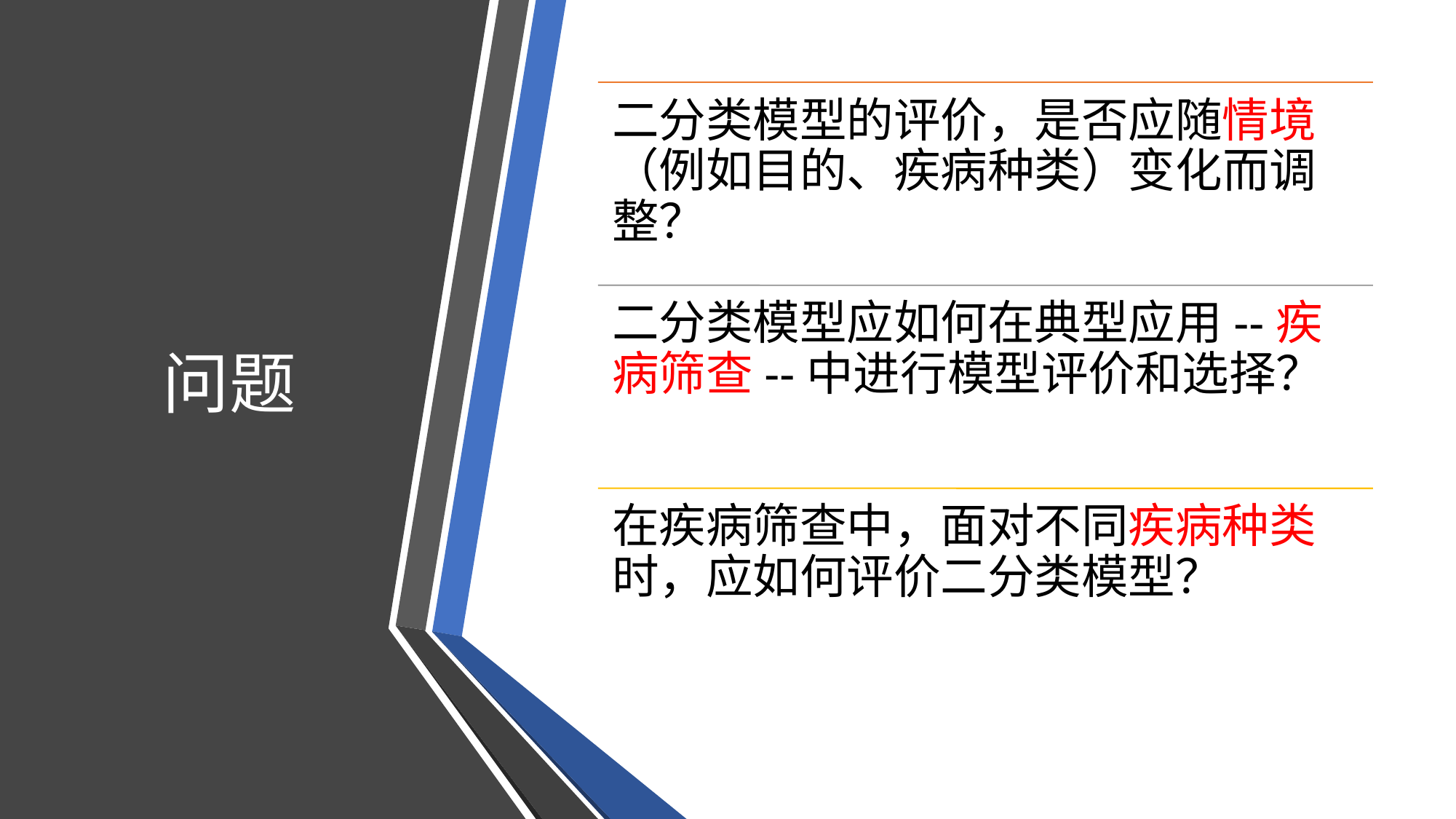

# 问题
二分类模型的评价，是否应随情境（例如目的、疾病种类）变化而调整？
二分类模型应如何在典型应用--疾病筛查--中进行模型评价和选择？
在疾病筛查中，面对不同疾病种类时，应如何评价二分类模型？